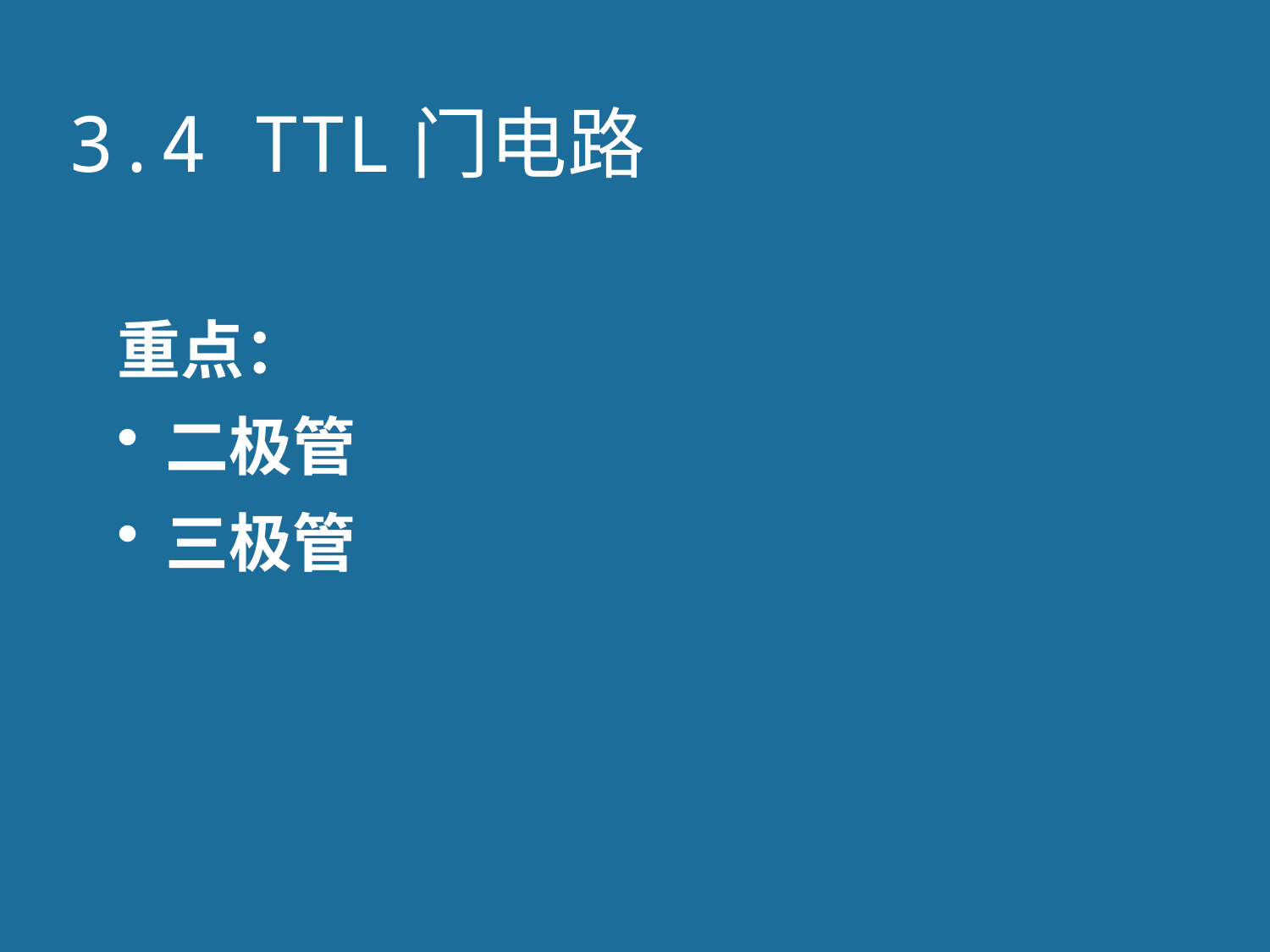

# 3.4 TTL门电路
重点：
二极管
三极管

41